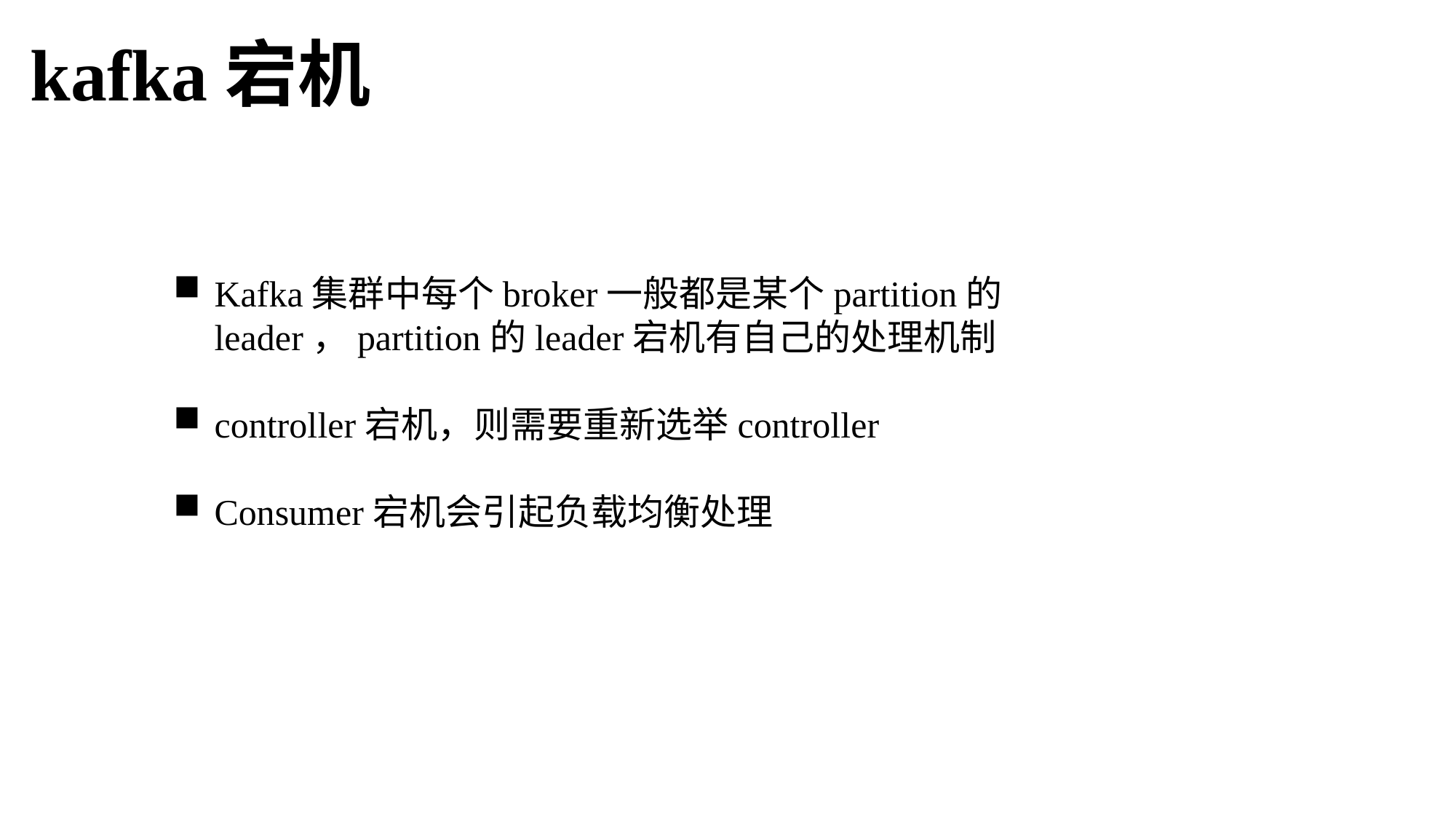

kafka宕机
Kafka集群中每个broker一般都是某个partition的leader，partition的leader宕机有自己的处理机制

controller宕机，则需要重新选举controller

Consumer宕机会引起负载均衡处理